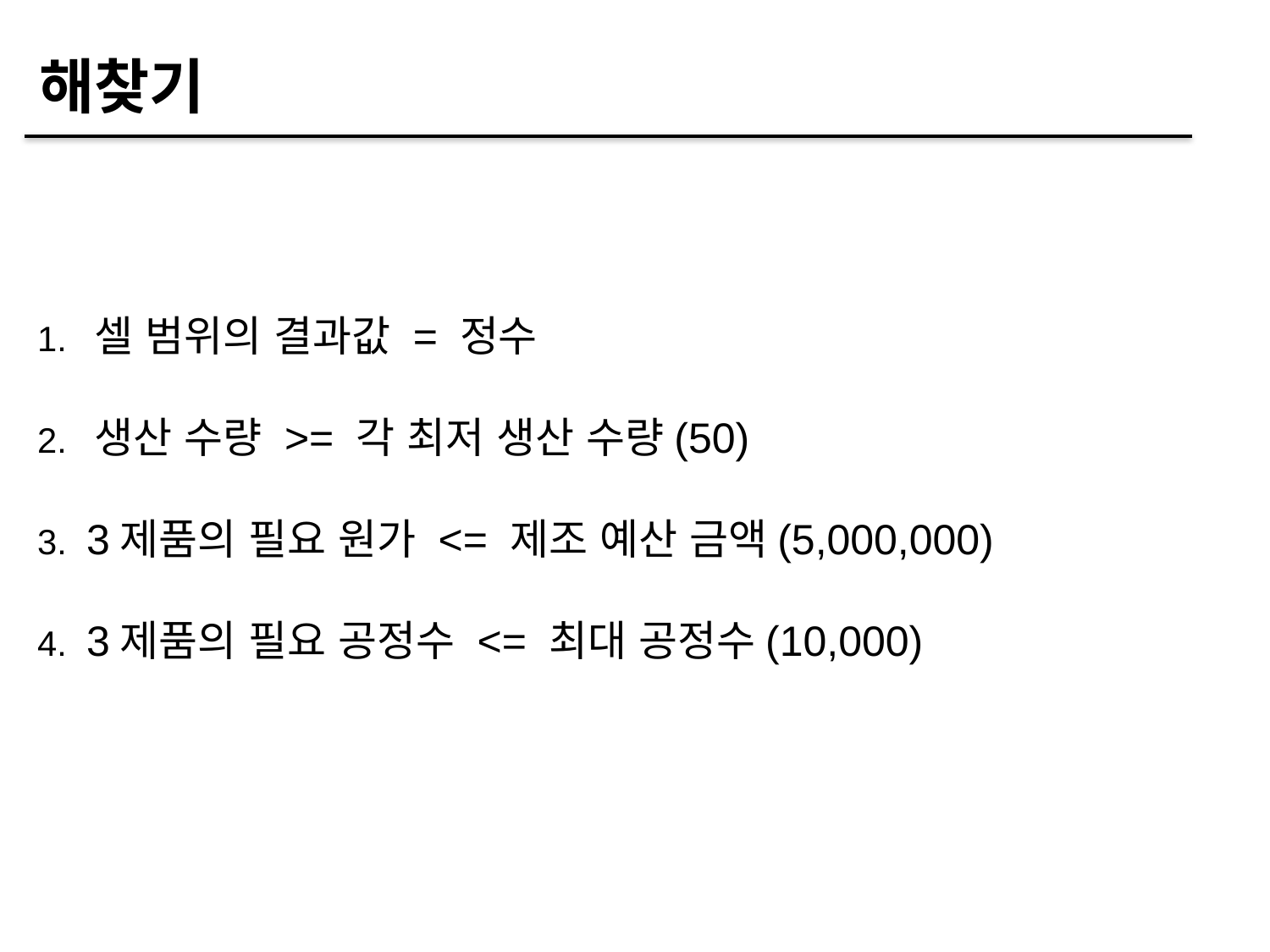

해찾기

1.  셀 범위의 결과값 = 정수

2.  생산 수량 >= 각 최저 생산 수량(50)

3.  3제품의 필요 원가 <= 제조 예산 금액(5,000,000)

4.  3제품의 필요 공정수 <= 최대 공정수(10,000)